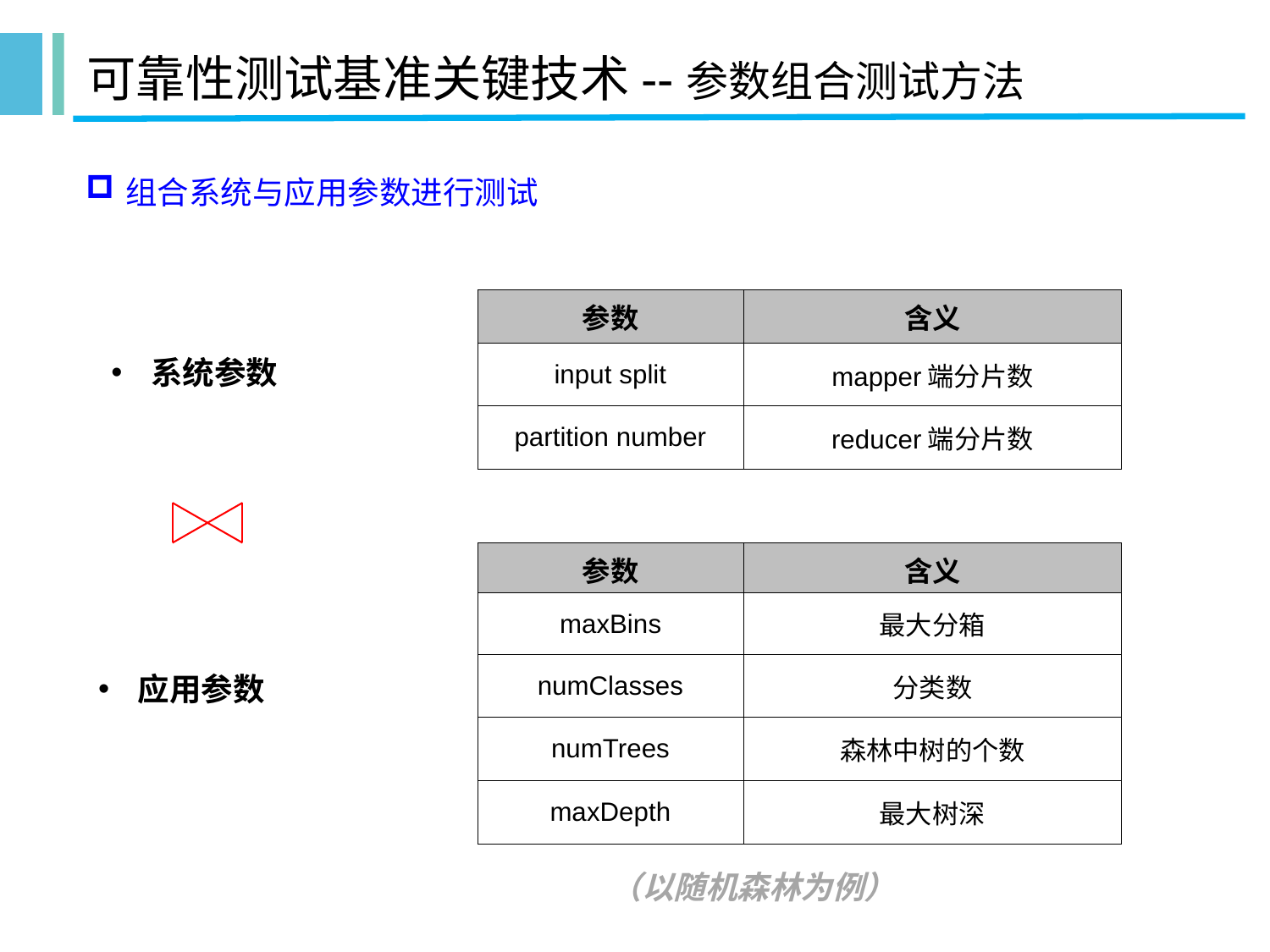

# 可靠性测试基准关键技术--参数组合测试方法
组合系统与应用参数进行测试
| 参数 | 含义 |
| --- | --- |
| input split | mapper端分片数 |
| partition number | reducer端分片数 |
系统参数
| 参数 | 含义 |
| --- | --- |
| maxBins | 最大分箱 |
| numClasses | 分类数 |
| numTrees | 森林中树的个数 |
| maxDepth | 最大树深 |
应用参数
（以随机森林为例）